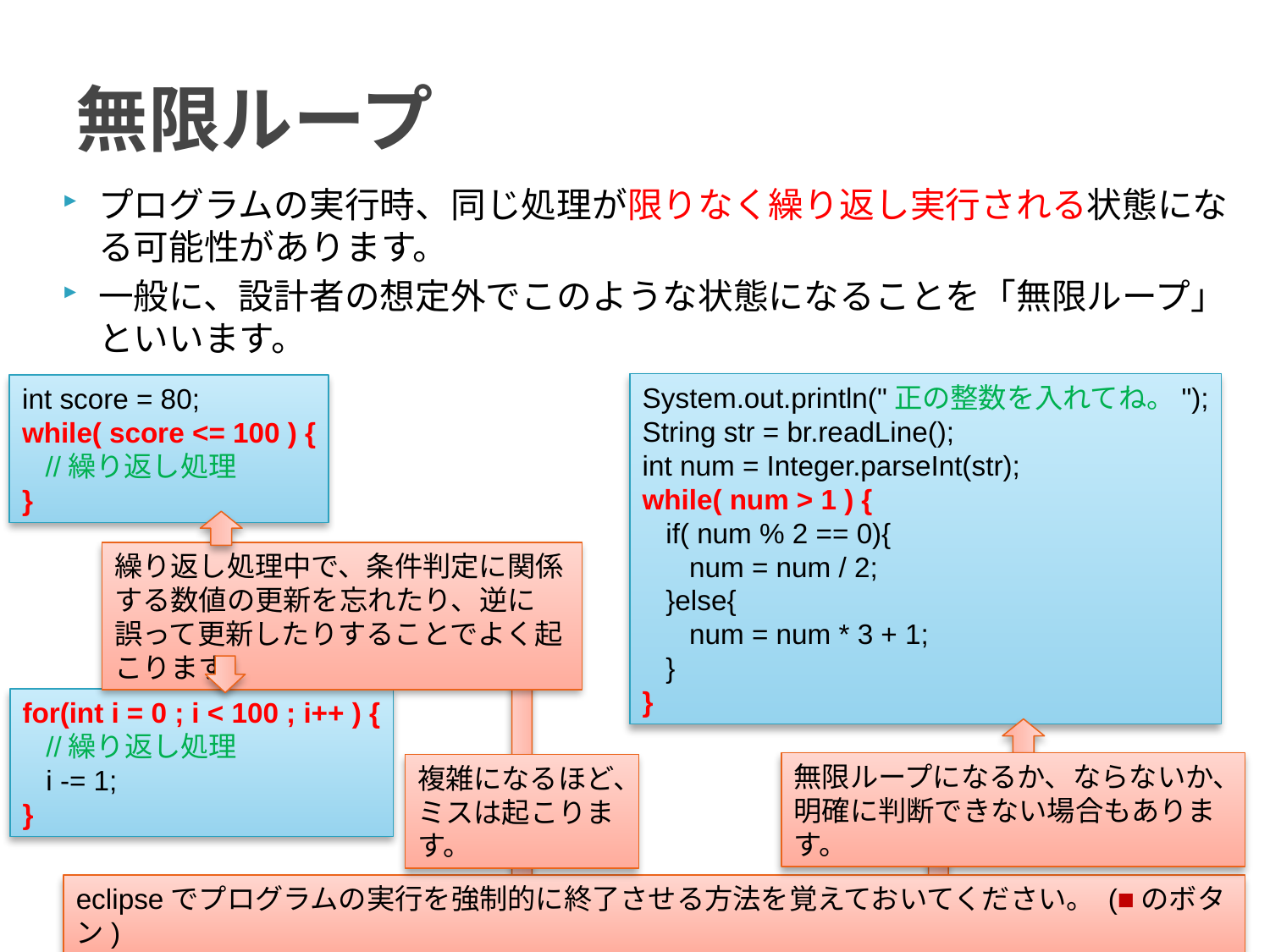

# 無限ループ
プログラムの実行時、同じ処理が限りなく繰り返し実行される状態になる可能性があります。
一般に、設計者の想定外でこのような状態になることを「無限ループ」といいます。
System.out.println("正の整数を入れてね。");
String str = br.readLine();
int num = Integer.parseInt(str);
while( num > 1 ) {
   if( num % 2 == 0){
      num = num / 2;
   }else{
      num = num * 3 + 1;
   }
}
int score = 80;
while( score <= 100 ) {
   //繰り返し処理
}

繰り返し処理中で、条件判定に関係する数値の更新を忘れたり、逆に誤って更新したりすることでよく起こります。

for(int i = 0 ; i < 100 ; i++ ) {
   //繰り返し処理
   i -= 1;
}

無限ループになるか、ならないか、明確に判断できない場合もあります。
複雑になるほど、ミスは起こります。

eclipseでプログラムの実行を強制的に終了させる方法を覚えておいてください。 (■のボタン)